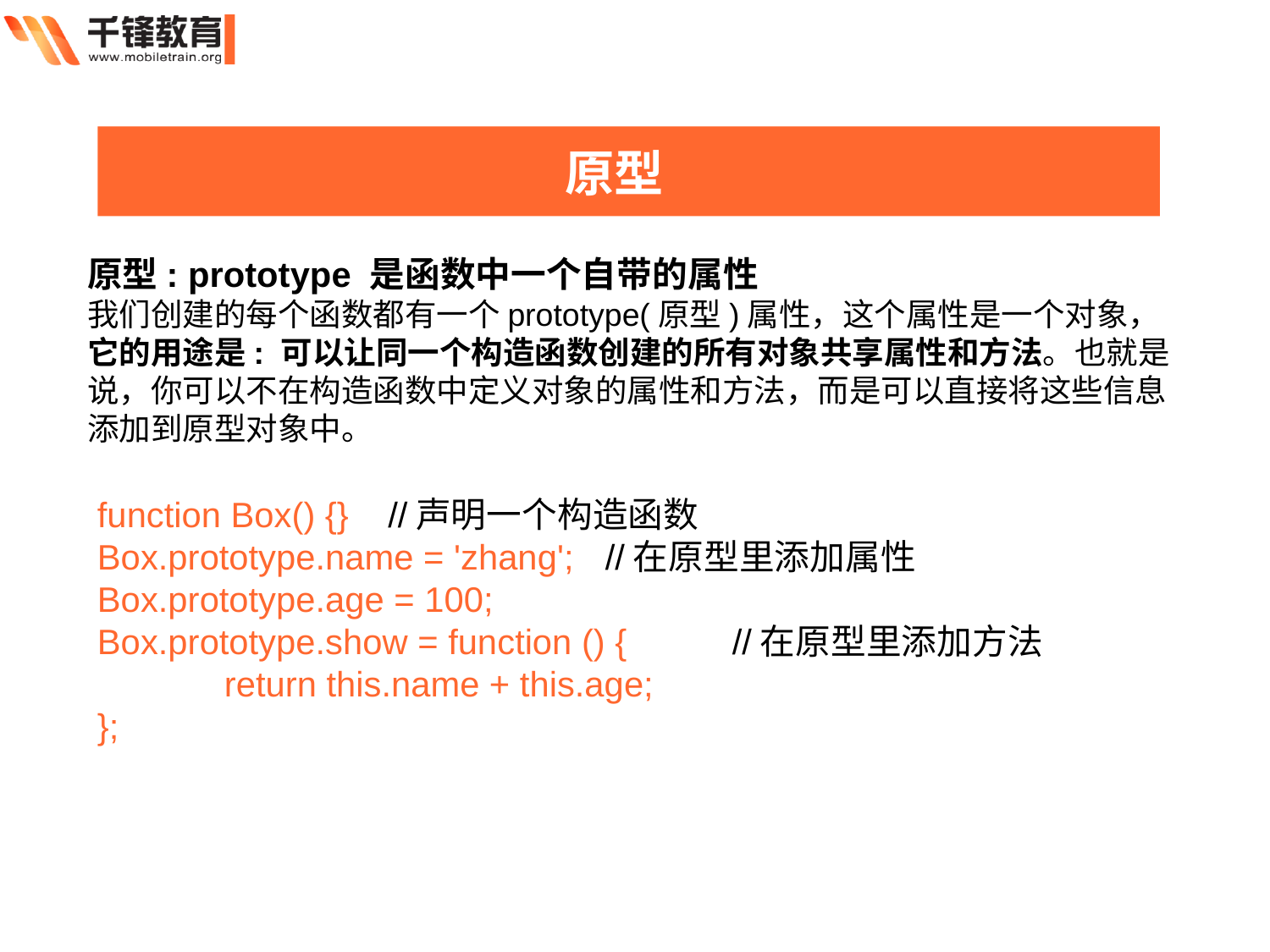

原型
原型: prototype 是函数中一个自带的属性
我们创建的每个函数都有一个prototype(原型)属性，这个属性是一个对象，它的用途是: 可以让同一个构造函数创建的所有对象共享属性和方法。也就是说，你可以不在构造函数中定义对象的属性和方法，而是可以直接将这些信息添加到原型对象中。
function Box() {}    //声明一个构造函数
Box.prototype.name = 'zhang';	//在原型里添加属性
Box.prototype.age = 100;
Box.prototype.show = function () {	//在原型里添加方法
	return this.name + this.age;
};